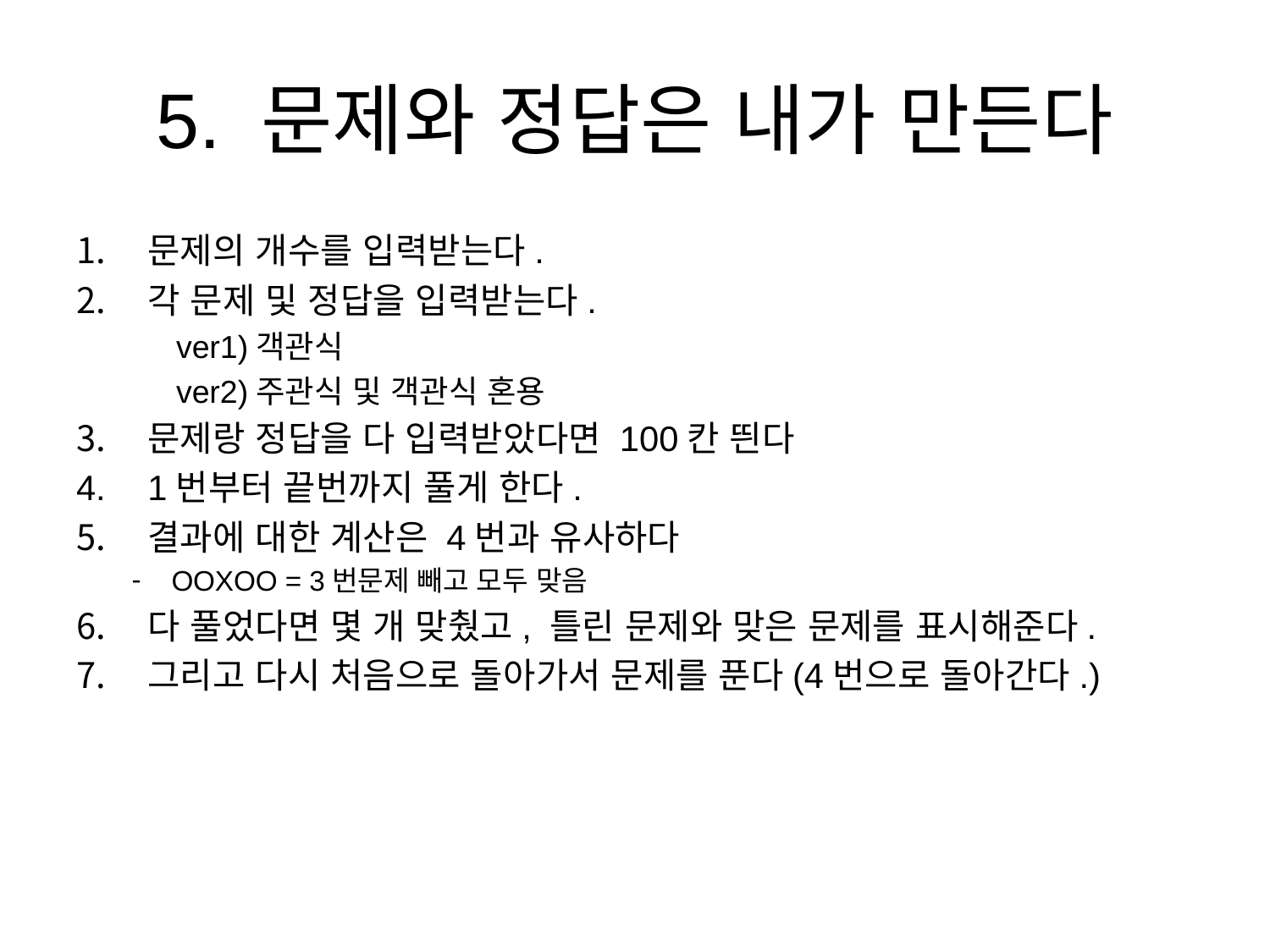

# 5. 문제와 정답은 내가 만든다
문제의 개수를 입력받는다.
각 문제 및 정답을 입력받는다.
     ver1)객관식
     ver2)주관식 및 객관식 혼용
문제랑 정답을 다 입력받았다면 100칸 띈다
1번부터 끝번까지 풀게 한다.
결과에 대한 계산은 4번과 유사하다
OOXOO = 3번문제 빼고 모두 맞음
다 풀었다면 몇 개 맞췄고, 틀린 문제와 맞은 문제를 표시해준다.
그리고 다시 처음으로 돌아가서 문제를 푼다(4번으로 돌아간다.)